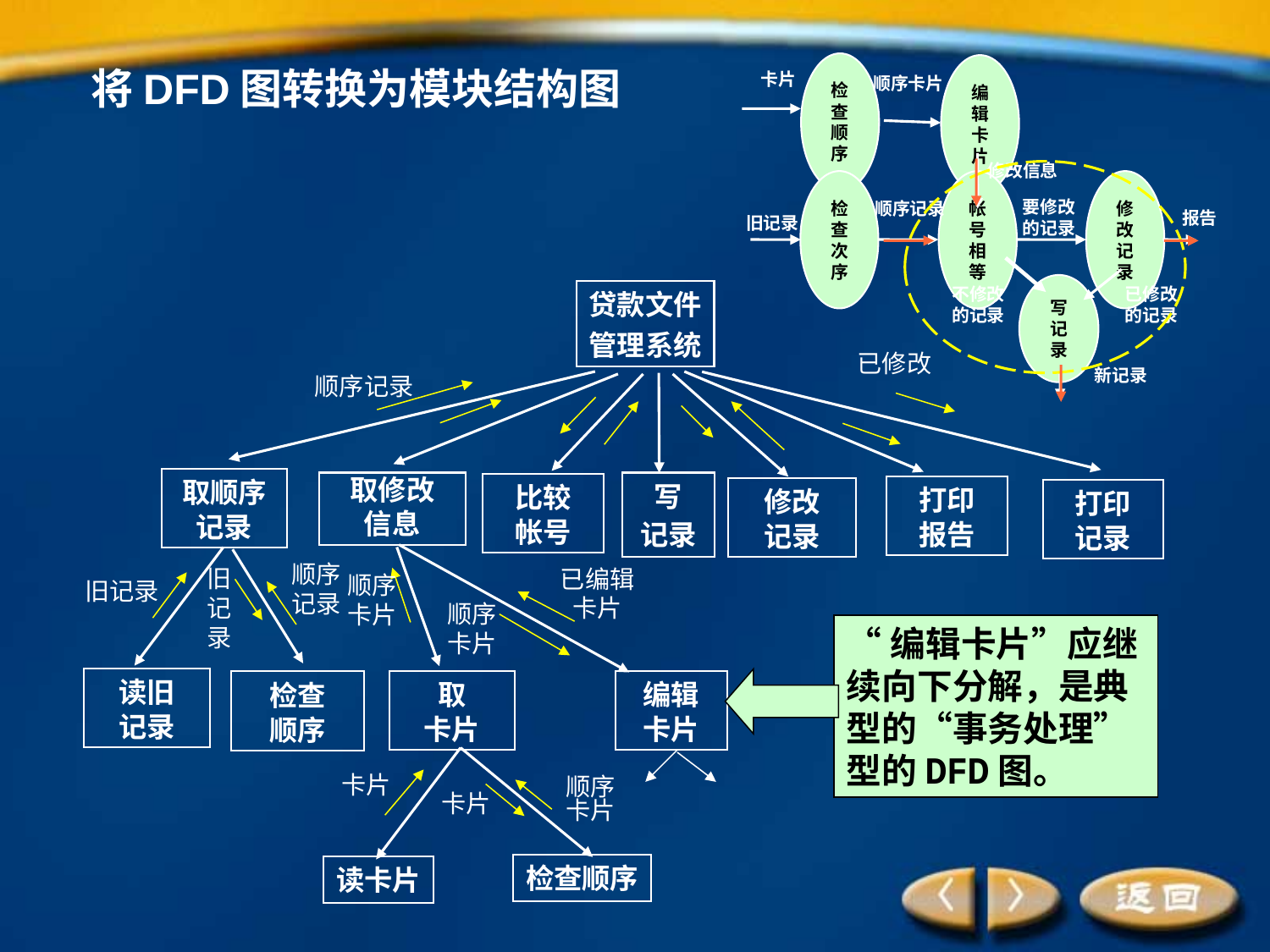

# 将DFD图转换为模块结构图
卡片
顺序卡片
检查顺序
编辑卡片

修改信息
要修改的记录
顺序记录
检查次序
帐号相等
修改记录
旧记录

不修改的记录
已修改的记录
写记录
新记录

报告

贷款文件
管理系统
已修改
顺序记录

取顺序
记录
取修改
信息
写
记录
比较
帐号
打印
报告
修改
记录
打印
记录

顺序记录
旧记录
已编辑卡片
顺序卡片

旧记录

顺序卡片

“编辑卡片”应继续向下分解，是典型的“事务处理”型的DFD图。
读旧
记录
取
卡片
编辑
卡片

检查
顺序

卡片
顺序
卡片

卡片

检查顺序
读卡片